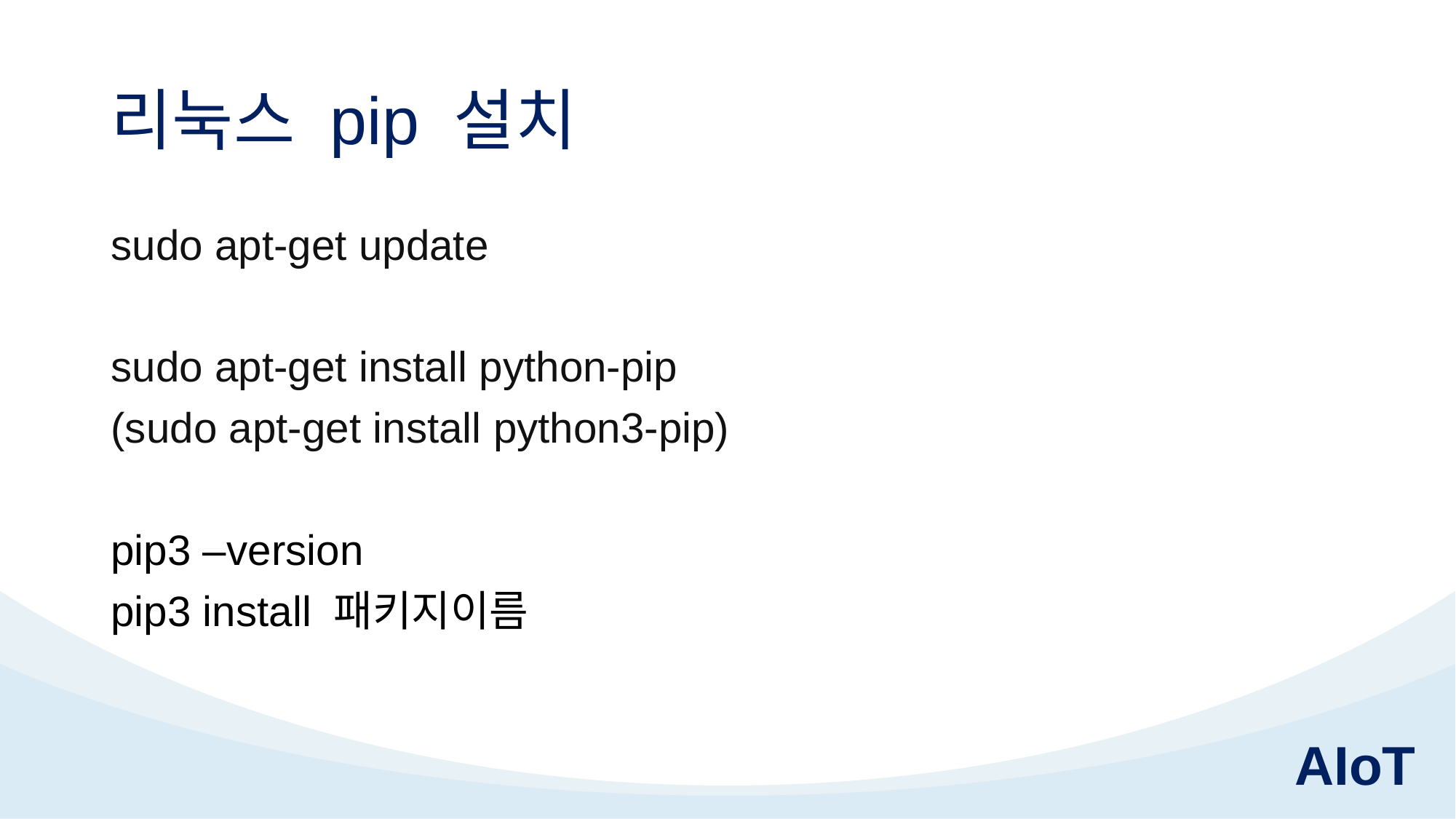

# 리눅스 pip 설치
sudo apt-get update

sudo apt-get install python-pip
(sudo apt-get install python3-pip)

pip3 –version
pip3 install 패키지이름